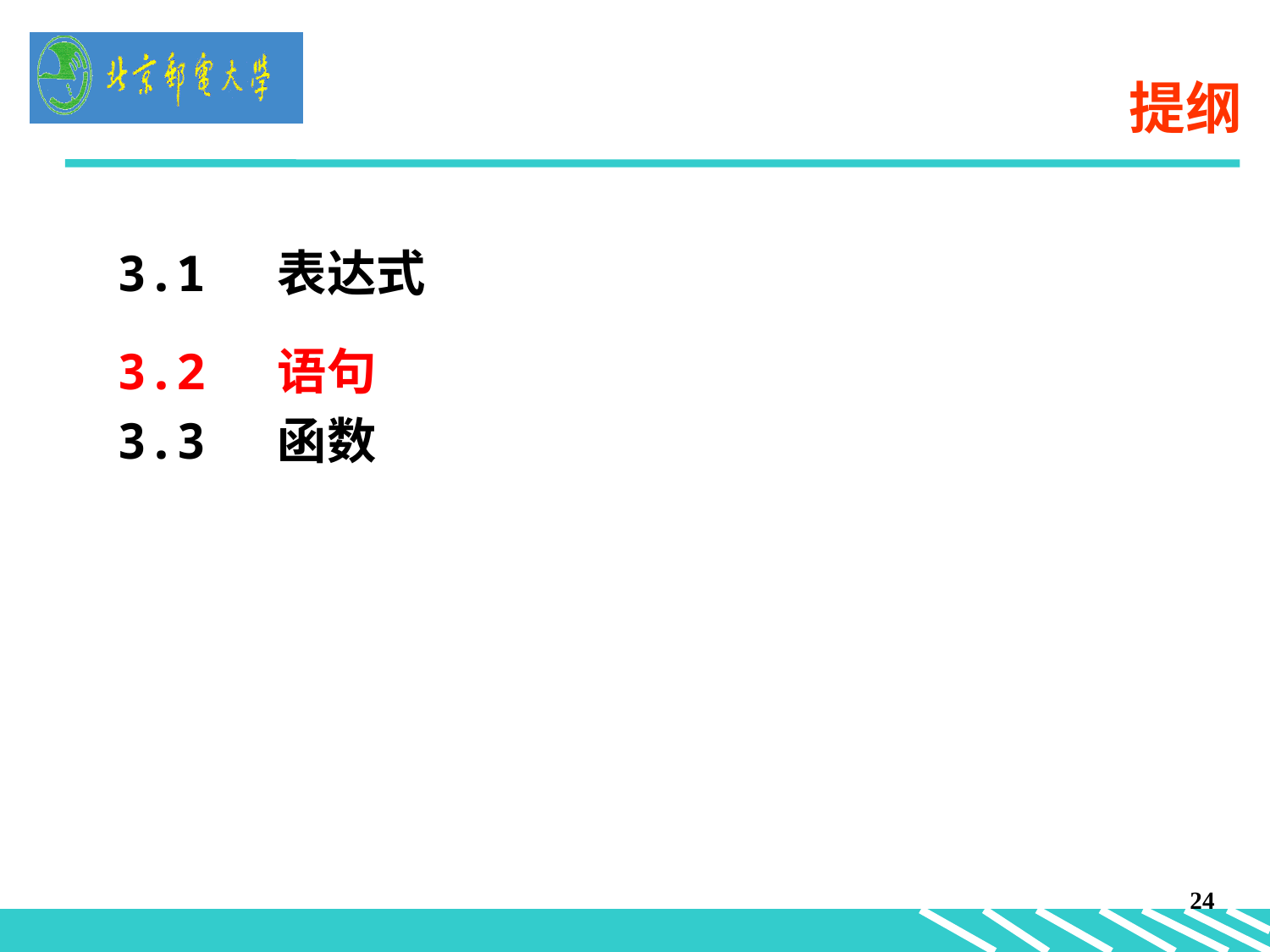

# 提纲
3.1  表达式
3.2  语句
3.3  函数

24